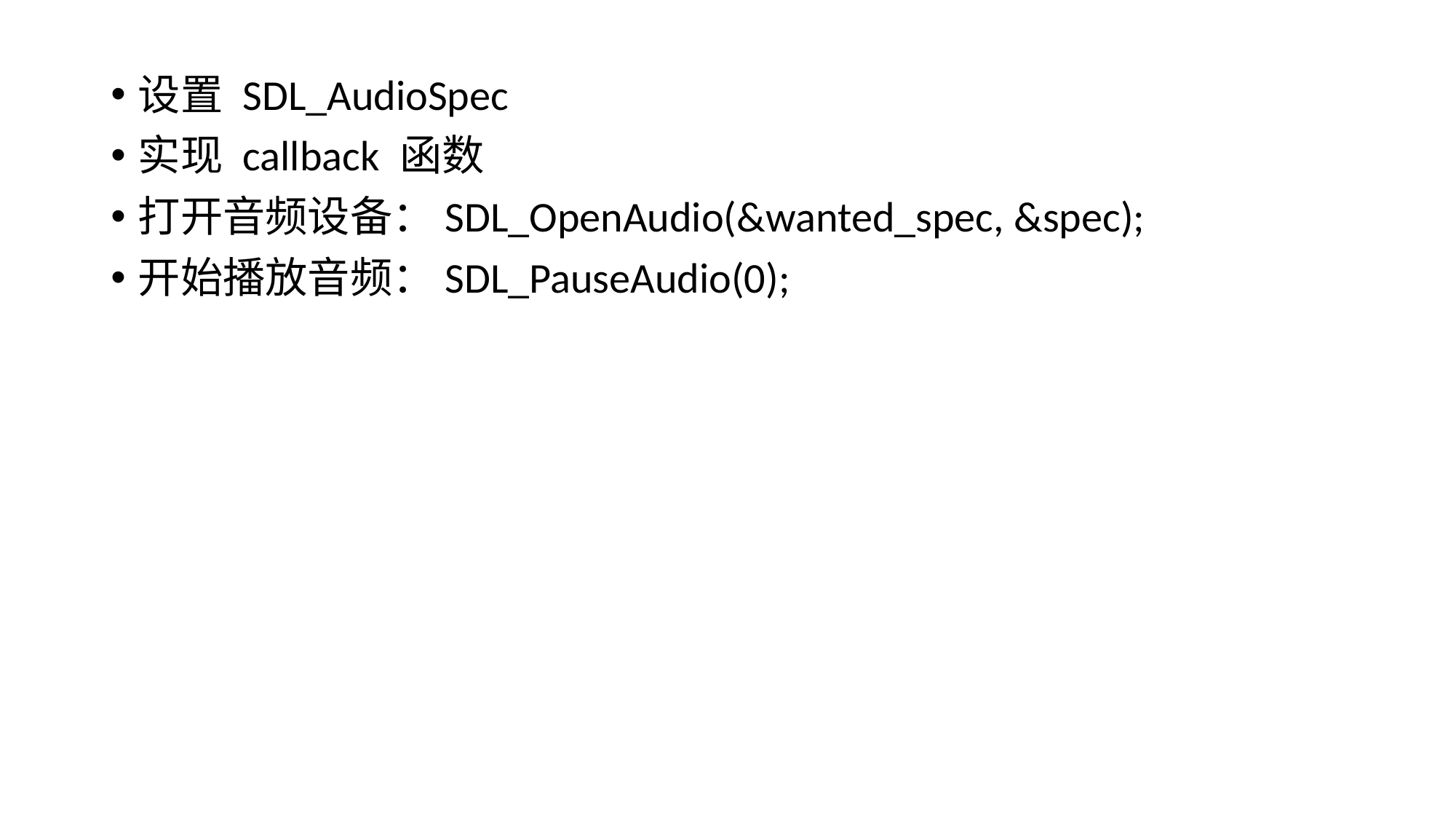

设置 SDL_AudioSpec
实现 callback 函数
打开音频设备：SDL_OpenAudio(&wanted_spec, &spec);
开始播放音频：SDL_PauseAudio(0);